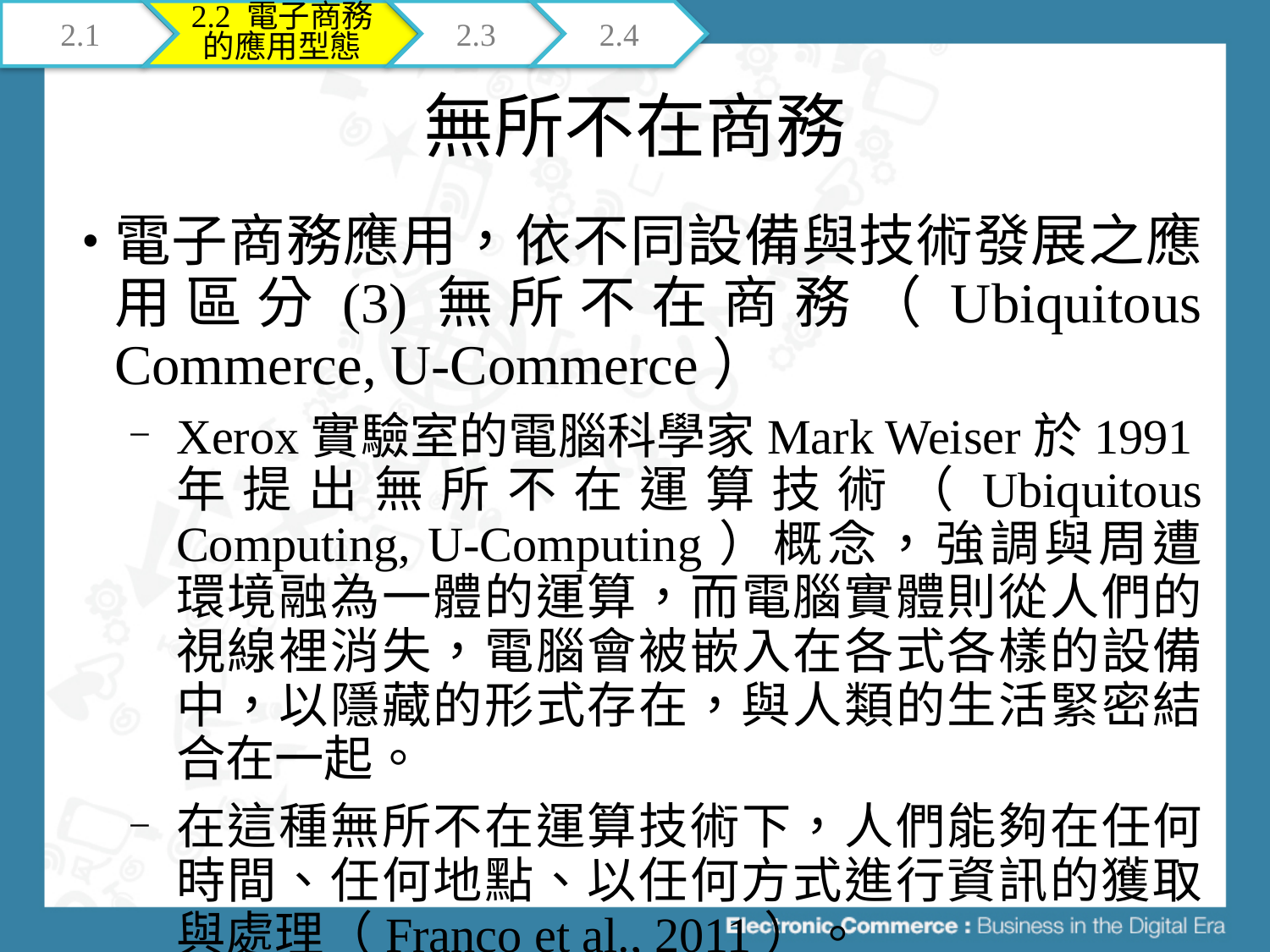

2.1
2.2 電子商務的應用型態
2.3
2.4
# 無所不在商務
電子商務應用，依不同設備與技術發展之應用區分(3)無所不在商務（Ubiquitous Commerce, U-Commerce）
Xerox實驗室的電腦科學家Mark Weiser於1991年提出無所不在運算技術（Ubiquitous Computing, U-Computing）概念，強調與周遭環境融為一體的運算，而電腦實體則從人們的視線裡消失，電腦會被嵌入在各式各樣的設備中，以隱藏的形式存在，與人類的生活緊密結合在一起。
在這種無所不在運算技術下，人們能夠在任何時間、任何地點、以任何方式進行資訊的獲取與處理（Franco et al., 2011）。